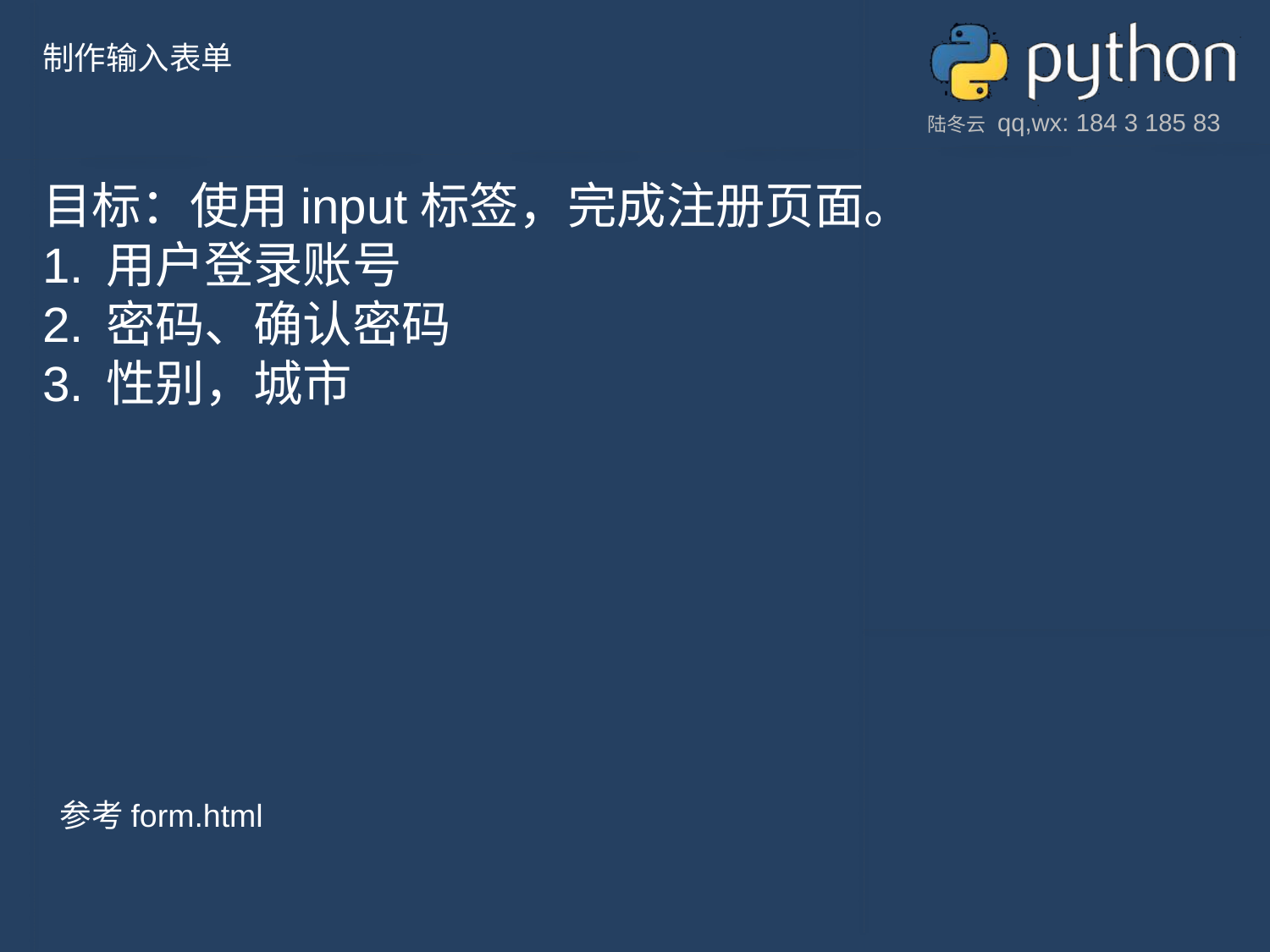

制作输入表单
目标：使用input标签，完成注册页面。
用户登录账号
密码、确认密码
性别，城市
参考form.html